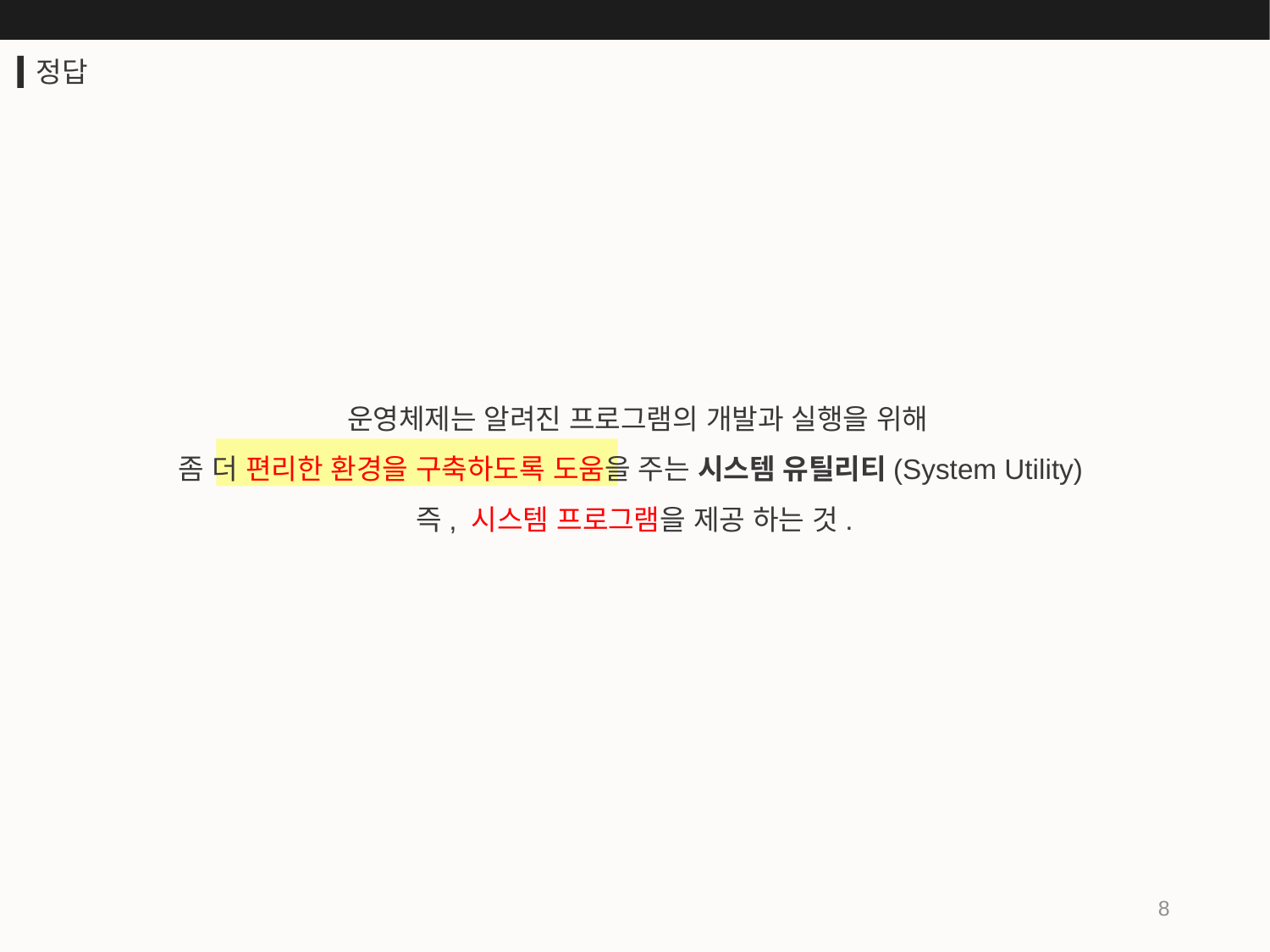

정답

 운영체제는 알려진 프로그램의 개발과 실행을 위해
좀 더 편리한 환경을 구축하도록 도움을 주는 시스템 유틸리티(System Utility)
즉, 시스템 프로그램을 제공 하는 것.

8